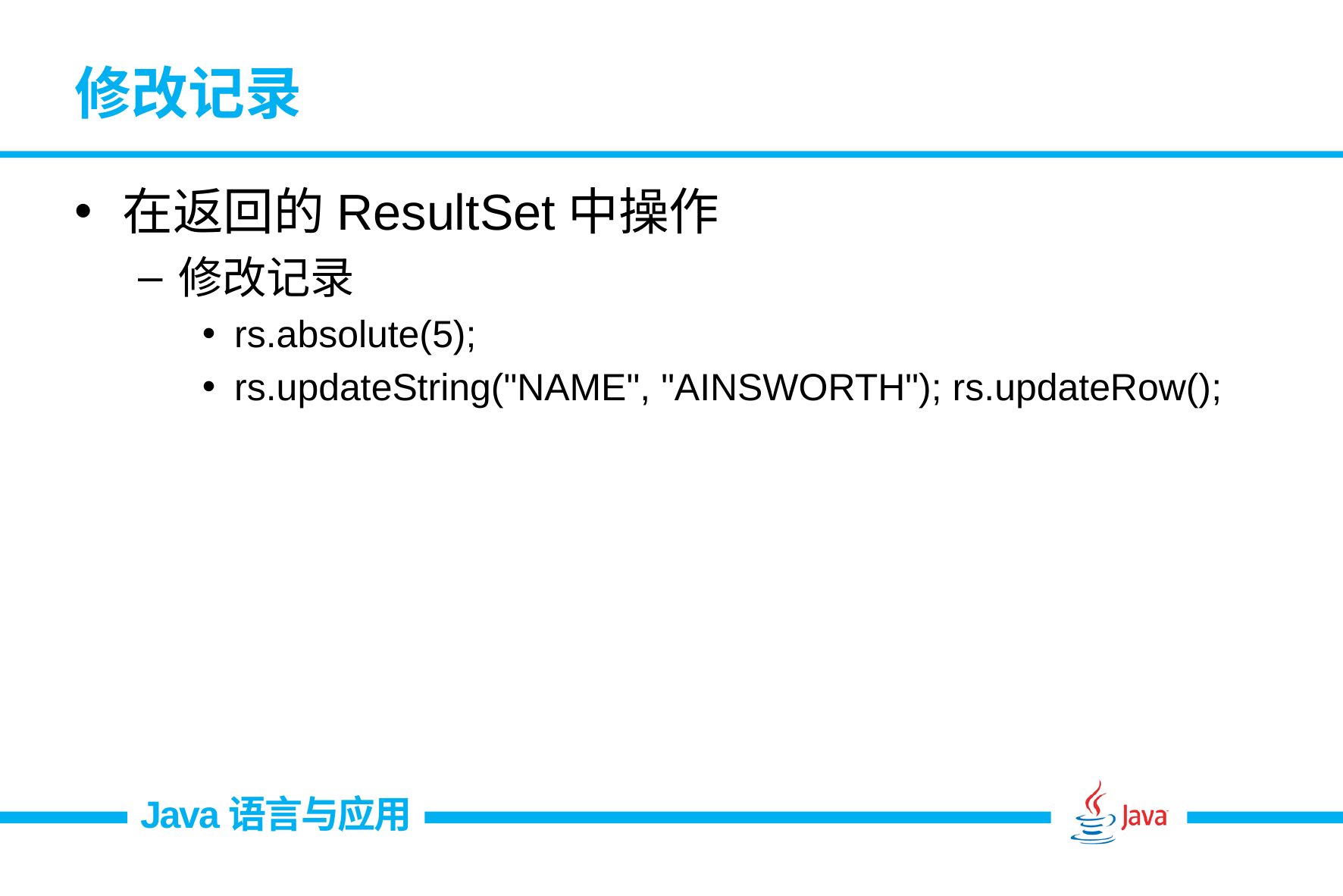

# 修改记录
在返回的ResultSet中操作
修改记录
rs.absolute(5);
rs.updateString("NAME", "AINSWORTH"); rs.updateRow();